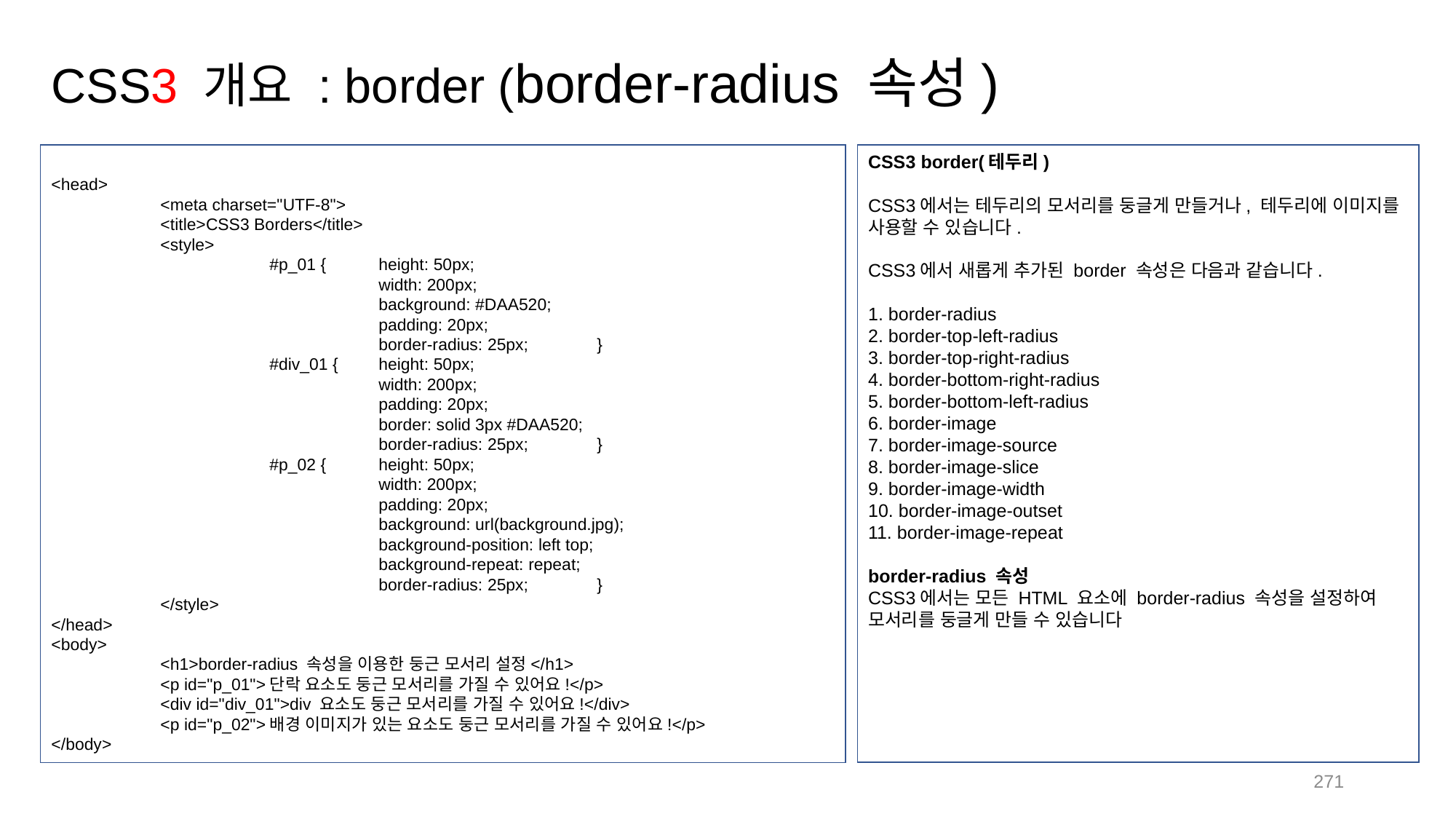

# CSS3 개요 : border (border-radius 속성)
CSS3 border(테두리)

CSS3에서는 테두리의 모서리를 둥글게 만들거나, 테두리에 이미지를 사용할 수 있습니다.

CSS3에서 새롭게 추가된 border 속성은 다음과 같습니다.

1. border-radius
2. border-top-left-radius
3. border-top-right-radius
4. border-bottom-right-radius
5. border-bottom-left-radius
6. border-image
7. border-image-source
8. border-image-slice
9. border-image-width
10. border-image-outset
11. border-image-repeat

border-radius 속성
CSS3에서는 모든 HTML 요소에 border-radius 속성을 설정하여 모서리를 둥글게 만들 수 있습니다

<head>
	<meta charset="UTF-8">
	<title>CSS3 Borders</title>
	<style>
		#p_01 {	height: 50px;
			width: 200px;
			background: #DAA520;
			padding: 20px;
			border-radius: 25px;	}
		#div_01 {	height: 50px;
			width: 200px;
			padding: 20px;
			border: solid 3px #DAA520;
			border-radius: 25px;	}
		#p_02 {	height: 50px;
			width: 200px;
			padding: 20px;
			background: url(background.jpg);
			background-position: left top;
			background-repeat: repeat;
			border-radius: 25px;	}
	</style>
</head>
<body>
	<h1>border-radius 속성을 이용한 둥근 모서리 설정</h1>
	<p id="p_01">단락 요소도 둥근 모서리를 가질 수 있어요!</p>
	<div id="div_01">div 요소도 둥근 모서리를 가질 수 있어요!</div>
	<p id="p_02">배경 이미지가 있는 요소도 둥근 모서리를 가질 수 있어요!</p>
</body>
271